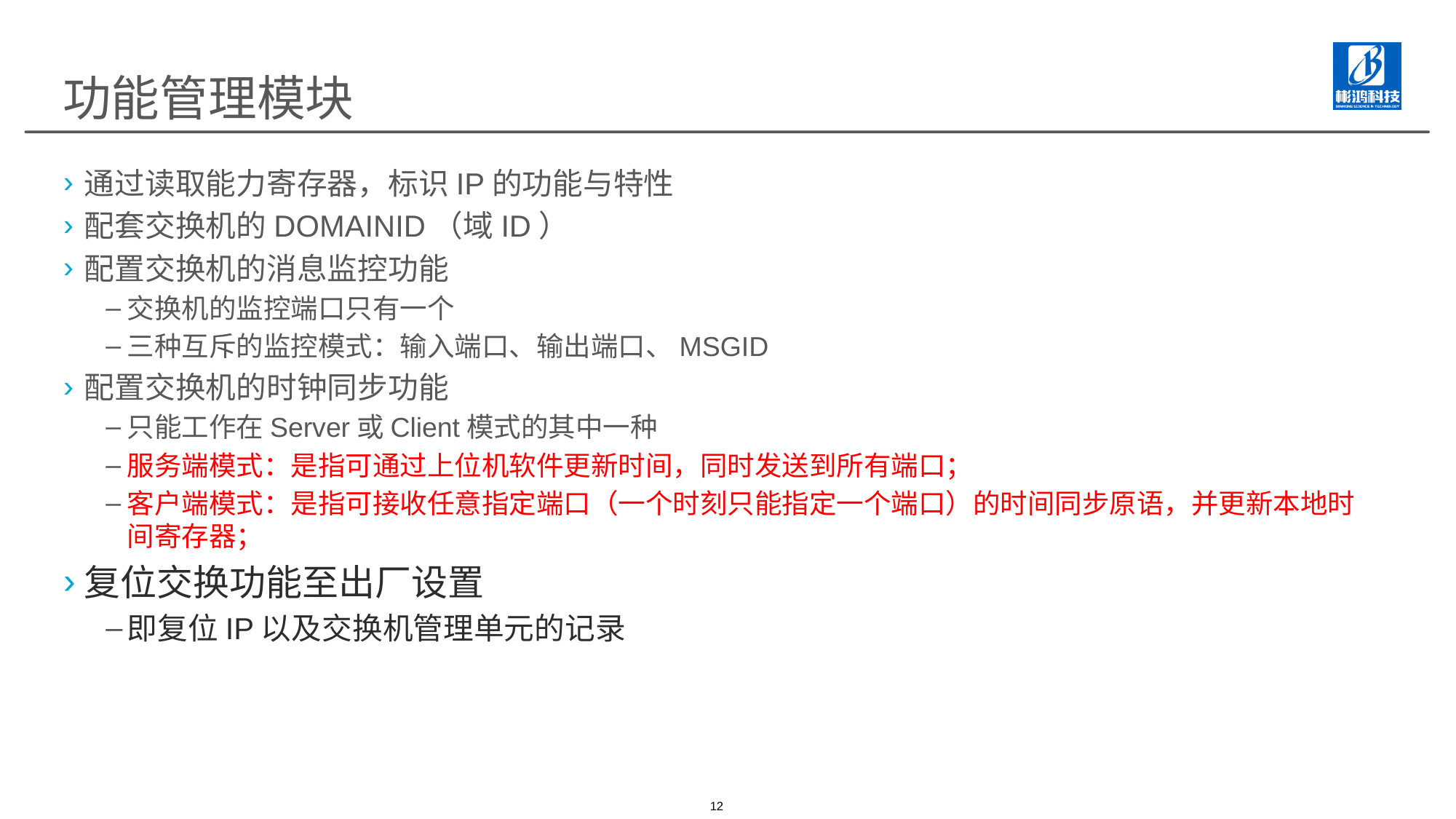

# 功能管理模块
通过读取能力寄存器，标识IP的功能与特性
配套交换机的DOMAINID（域ID）
配置交换机的消息监控功能
交换机的监控端口只有一个
三种互斥的监控模式：输入端口、输出端口、MSGID
配置交换机的时钟同步功能
只能工作在Server或Client模式的其中一种
服务端模式：是指可通过上位机软件更新时间，同时发送到所有端口；
客户端模式：是指可接收任意指定端口（一个时刻只能指定一个端口）的时间同步原语，并更新本地时间寄存器；
复位交换功能至出厂设置
即复位IP以及交换机管理单元的记录